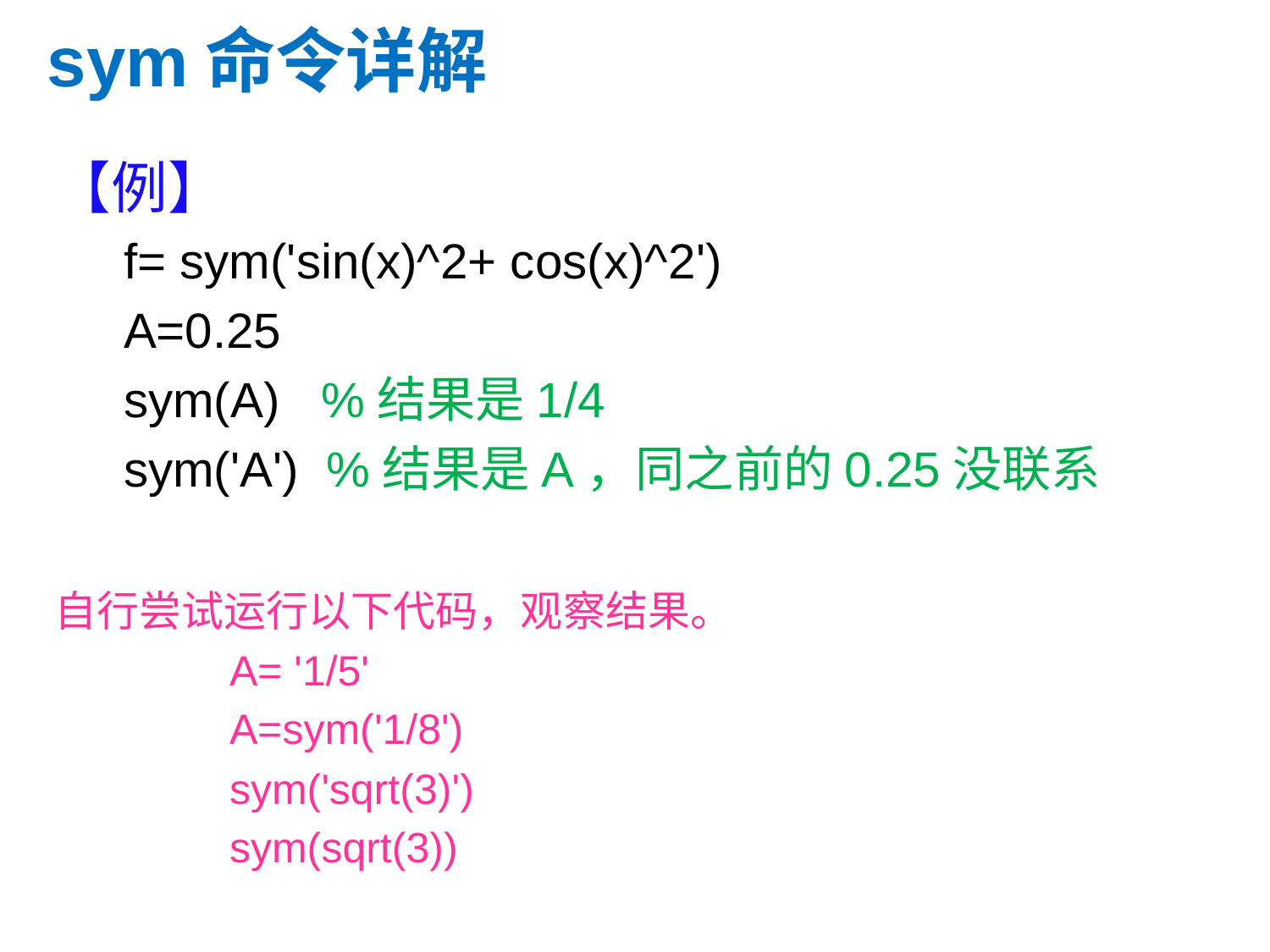

sym命令详解
【例】
     f= sym('sin(x)^2+ cos(x)^2')
     A=0.25
     sym(A)   %结果是1/4
     sym('A')  %结果是A，同之前的0.25没联系

自行尝试运行以下代码，观察结果。
		A= '1/5'
		A=sym('1/8')
		sym('sqrt(3)')
		sym(sqrt(3))